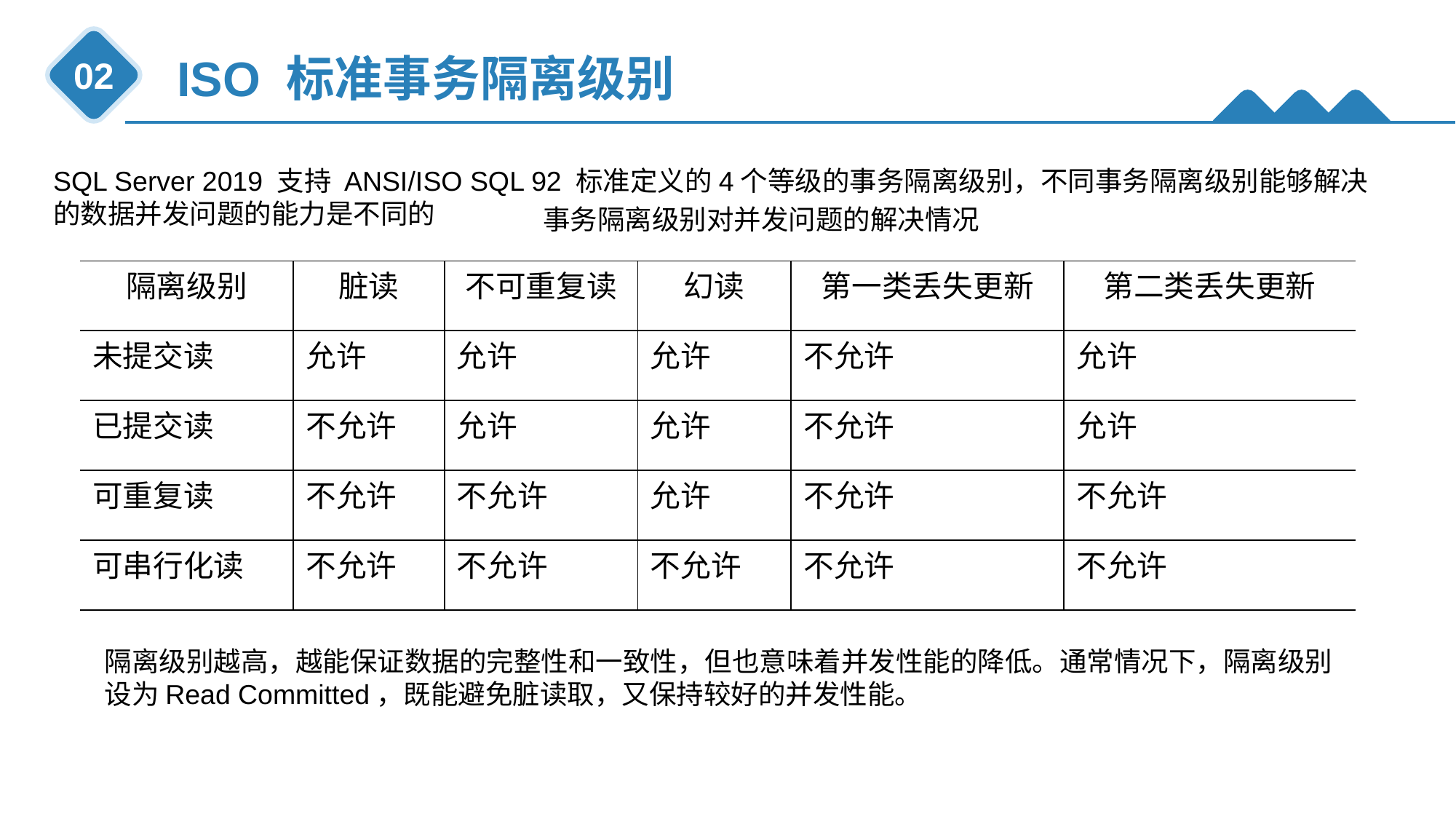

ISO 标准事务隔离级别
02

SQL Server 2019 支持 ANSI/ISO SQL 92 标准定义的4个等级的事务隔离级别，不同事务隔离级别能够解决的数据并发问题的能力是不同的
事务隔离级别对并发问题的解决情况
| 隔离级别 | 脏读 | 不可重复读 | 幻读 | 第一类丢失更新 | 第二类丢失更新 |
| --- | --- | --- | --- | --- | --- |
| 未提交读 | 允许 | 允许 | 允许 | 不允许 | 允许 |
| 已提交读 | 不允许 | 允许 | 允许 | 不允许 | 允许 |
| 可重复读 | 不允许 | 不允许 | 允许 | 不允许 | 不允许 |
| 可串行化读 | 不允许 | 不允许 | 不允许 | 不允许 | 不允许 |
隔离级别越高，越能保证数据的完整性和一致性，但也意味着并发性能的降低。通常情况下，隔离级别设为Read Committed，既能避免脏读取，又保持较好的并发性能。